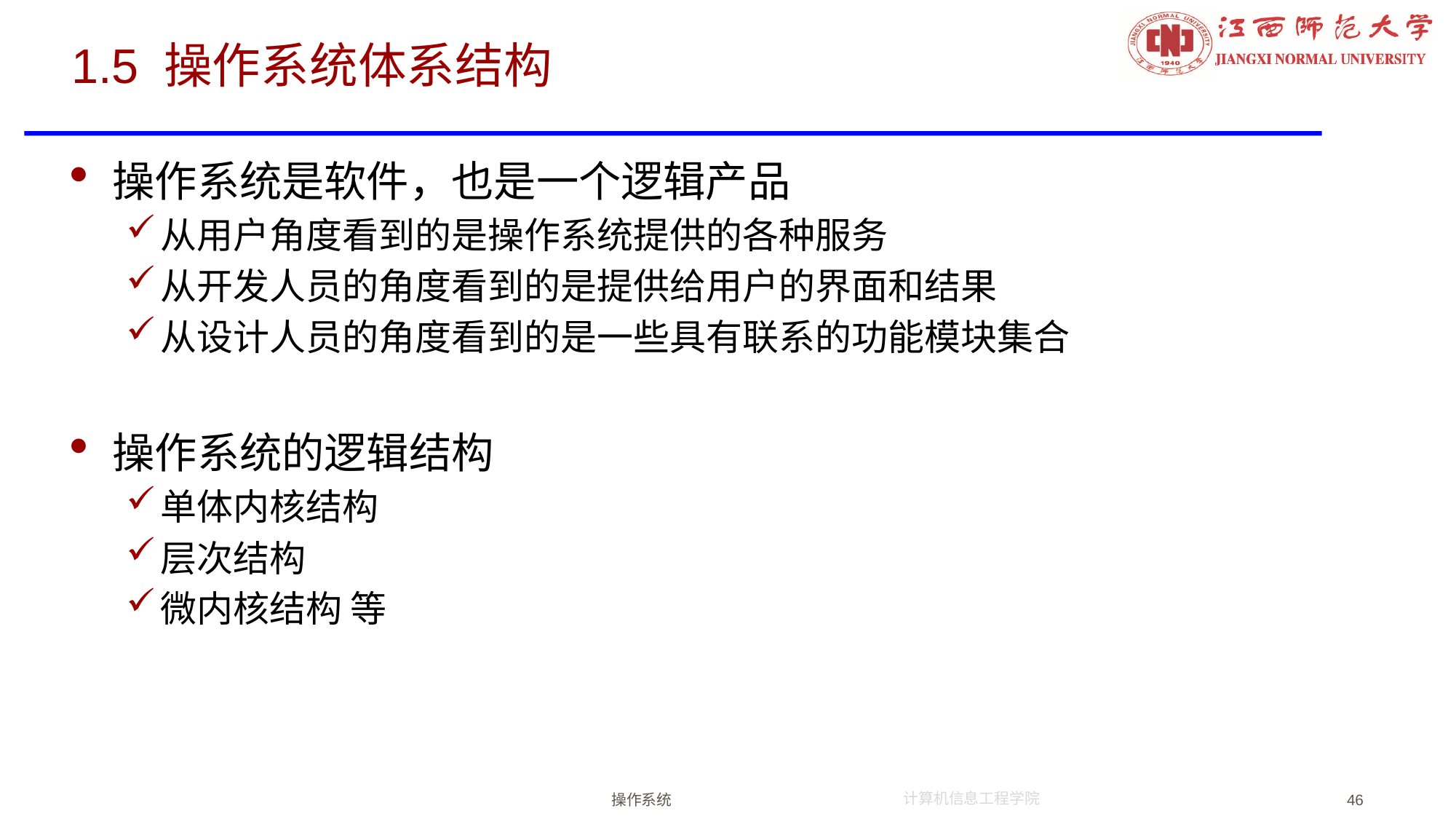

# 1.5 操作系统体系结构
操作系统是软件，也是一个逻辑产品
从用户角度看到的是操作系统提供的各种服务
从开发人员的角度看到的是提供给用户的界面和结果
从设计人员的角度看到的是一些具有联系的功能模块集合

操作系统的逻辑结构
单体内核结构
层次结构
微内核结构 等

操作系统
46